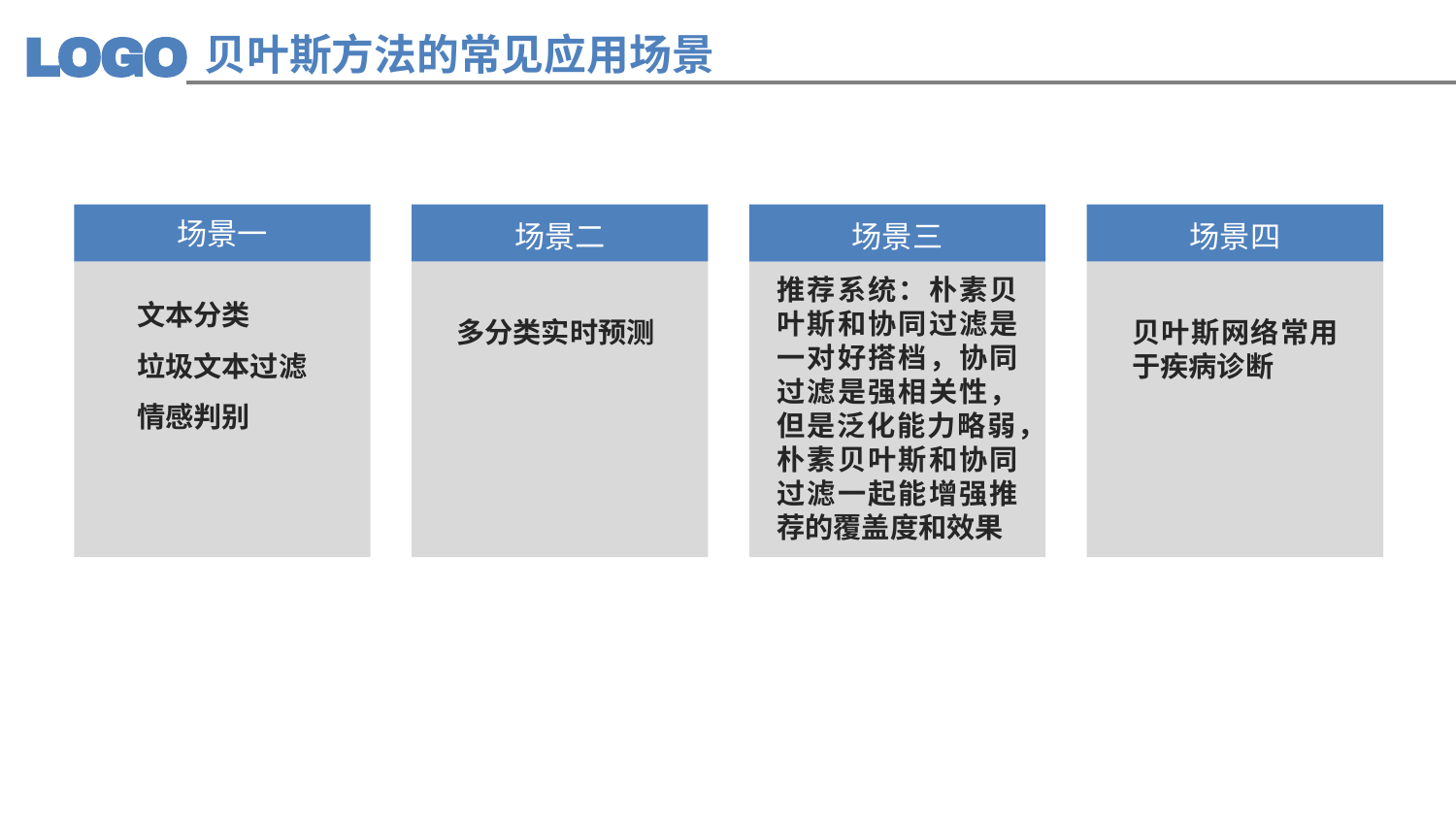

贝叶斯方法的常见应用场景

场景一
场景四
场景二
场景三
推荐系统：朴素贝叶斯和协同过滤是一对好搭档，协同过滤是强相关性，但是泛化能力略弱，朴素贝叶斯和协同过滤一起能增强推荐的覆盖度和效果
文本分类
垃圾文本过滤
情感判别
多分类实时预测
贝叶斯网络常用于疾病诊断